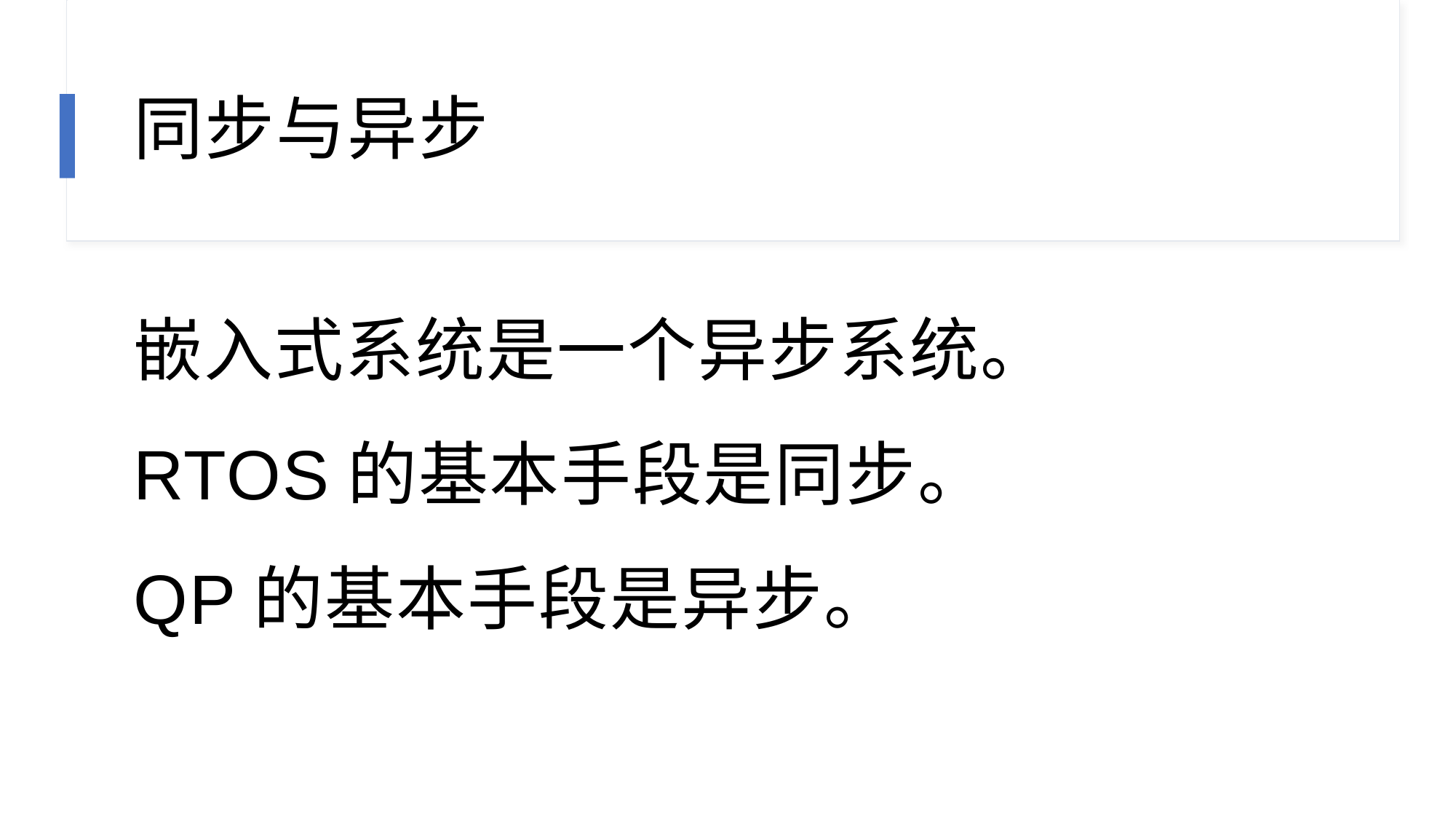

# 同步与异步
嵌入式系统是一个异步系统。
RTOS的基本手段是同步。
QP的基本手段是异步。